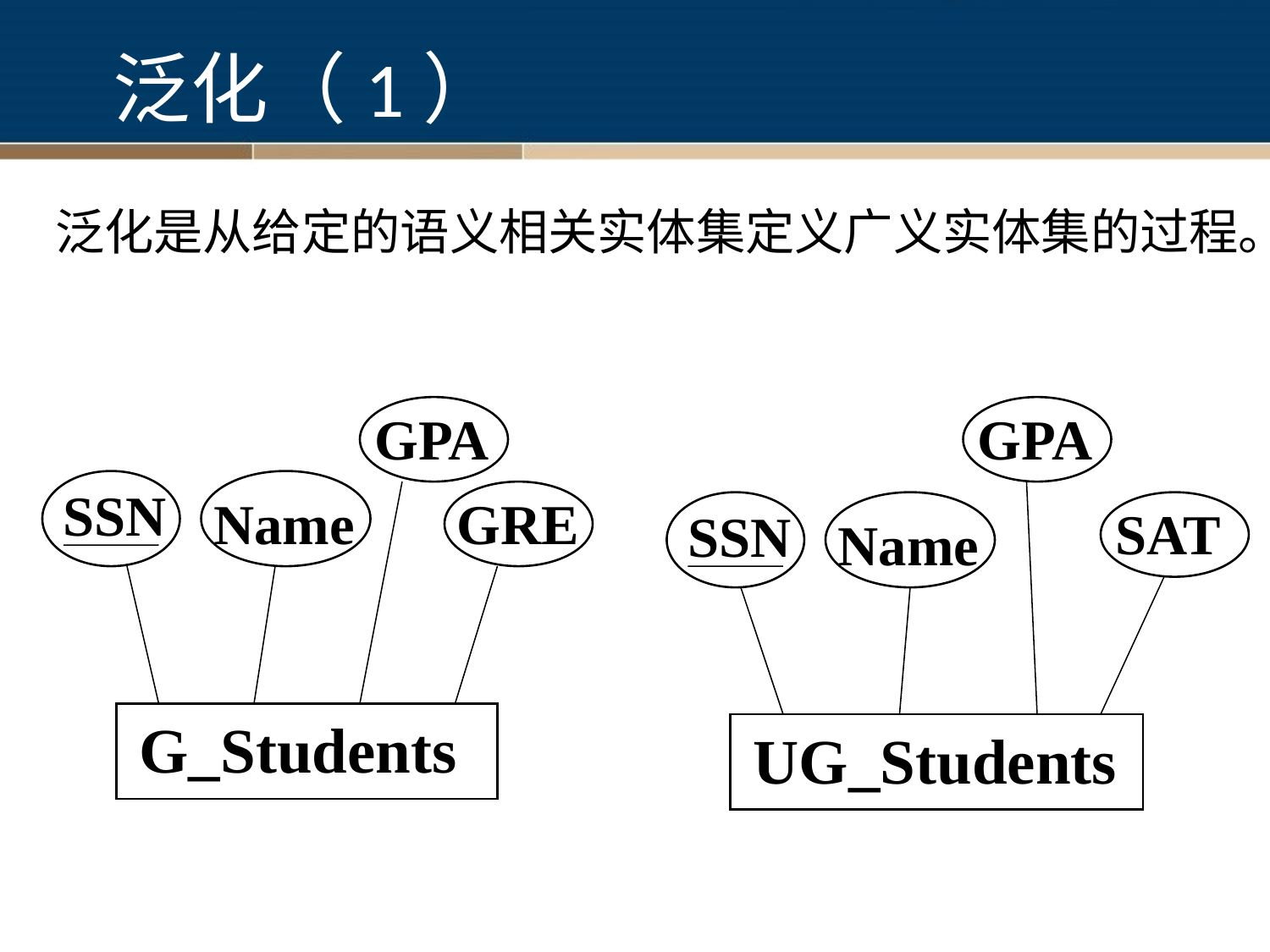

# 泛化（1）
泛化是从给定的语义相关实体集定义广义实体集的过程。
GPA

GPA

SSN
Name

GRE

SAT

SSN
Name

G_Students

UG_Students